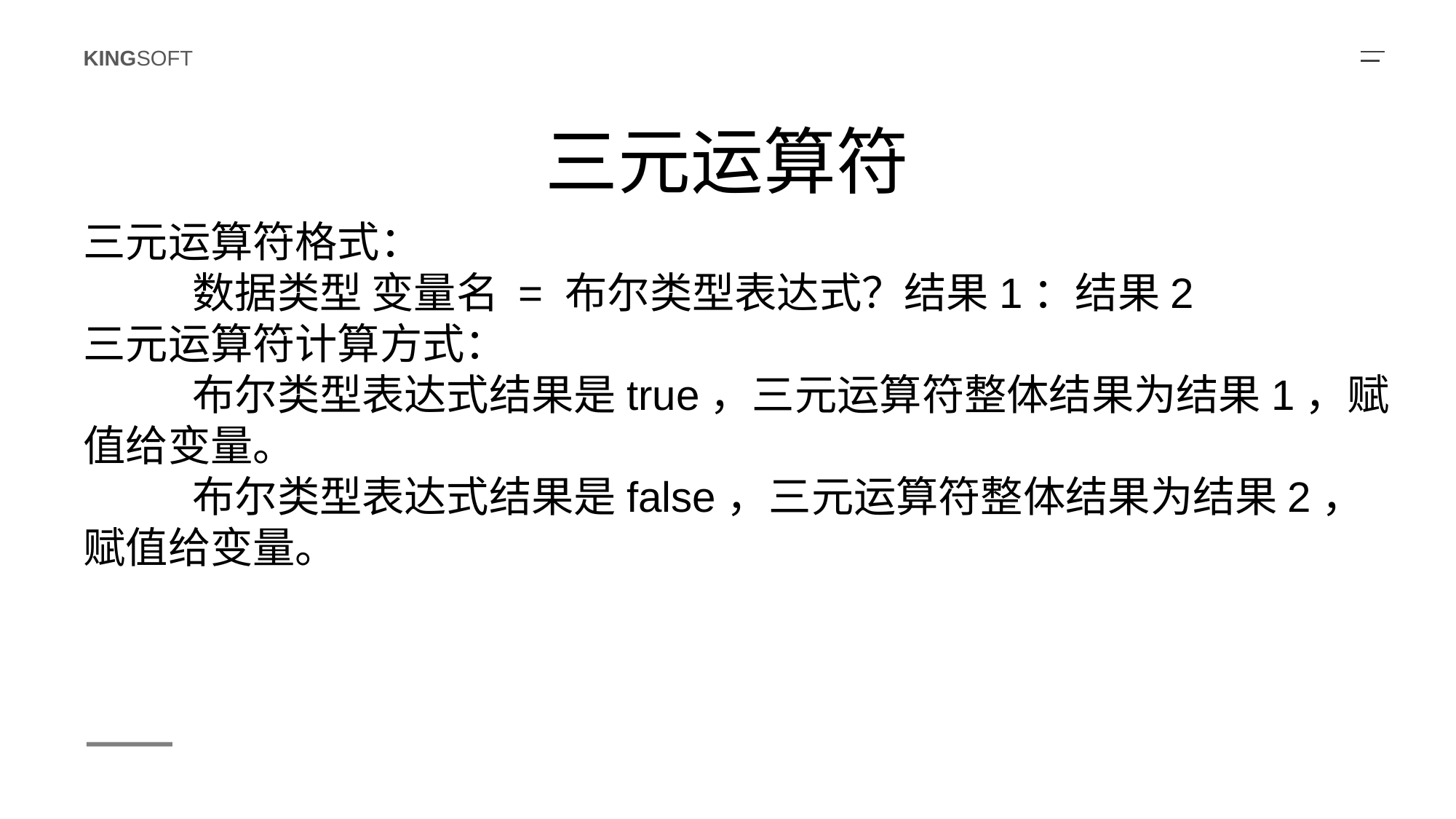

KINGSOFT
三元运算符
三元运算符格式：
	数据类型 变量名 = 布尔类型表达式？结果1：结果2
三元运算符计算方式：
	布尔类型表达式结果是true，三元运算符整体结果为结果1，赋值给变量。
	布尔类型表达式结果是false，三元运算符整体结果为结果2，赋值给变量。